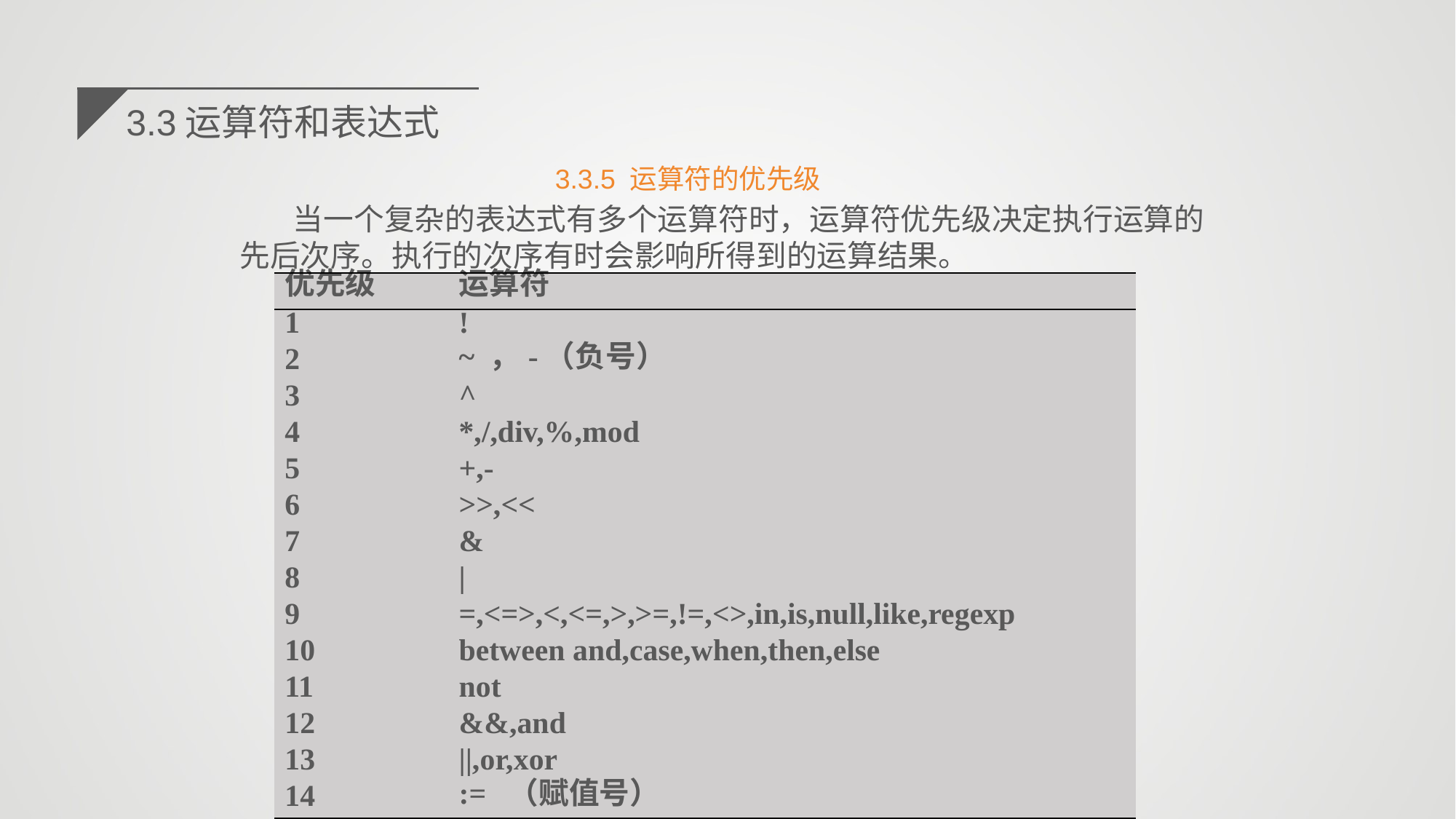

3.3运算符和表达式

3.3.5 运算符的优先级
当一个复杂的表达式有多个运算符时，运算符优先级决定执行运算的先后次序。执行的次序有时会影响所得到的运算结果。
| 优先级 | 运算符 |
| --- | --- |
| 1 | ! |
| 2 | ~ ，-（负号） |
| 3 | ^ |
| 4 | \*,/,div,%,mod |
| 5 | +,- |
| 6 | >>,<< |
| 7 | & |
| 8 | | |
| 9 | =,<=>,<,<=,>,>=,!=,<>,in,is,null,like,regexp |
| 10 | between and,case,when,then,else |
| 11 | not |
| 12 | &&,and |
| 13 | ||,or,xor |
| 14 | := （赋值号） |